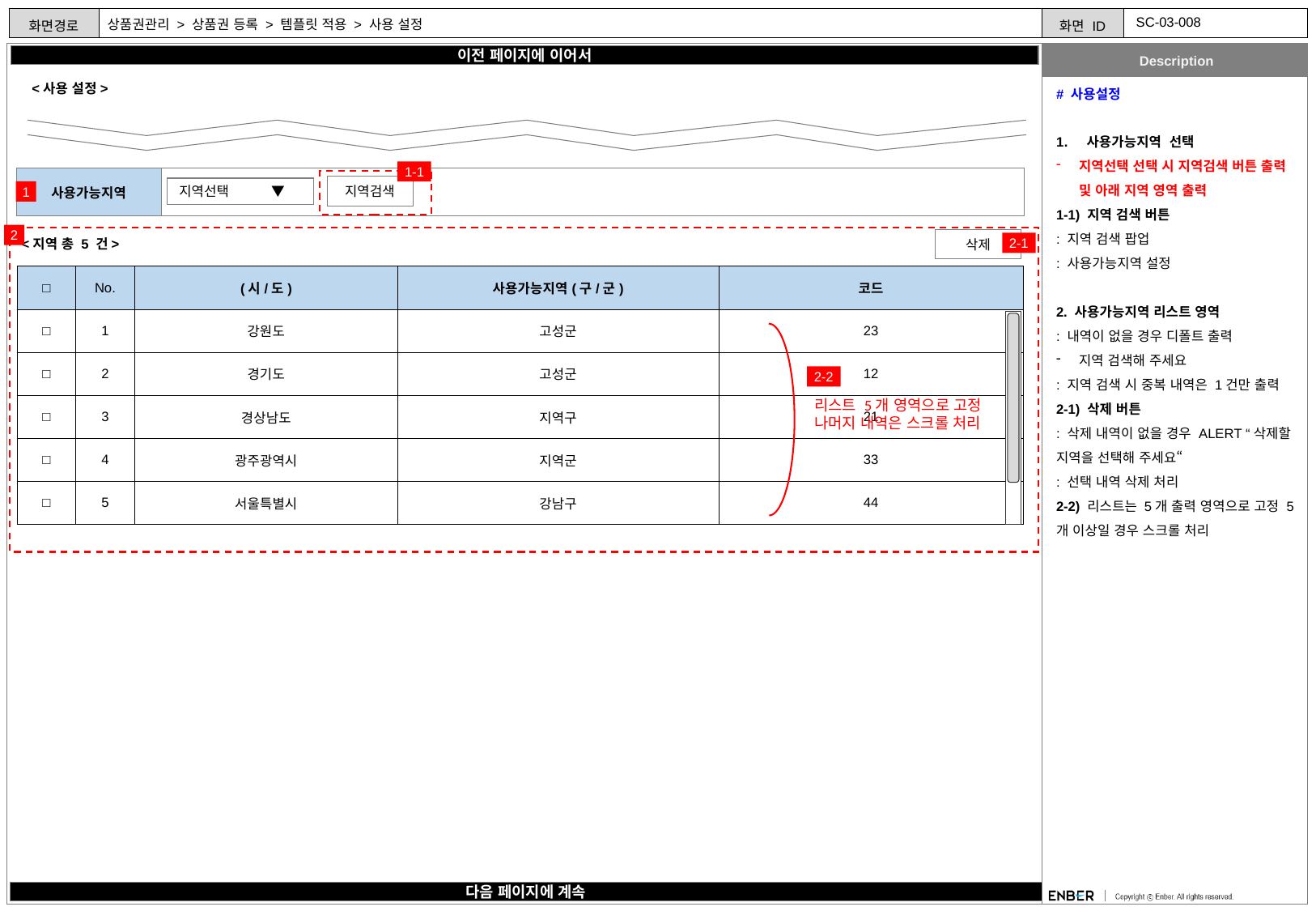

SC-03-008
# 상품권관리 > 상품권 등록 > 템플릿 적용 > 사용 설정
이전 페이지에 이어서
V
V
# 사용설정

사용가능지역  선택
지역선택 선택 시 지역검색 버튼 출력 및 아래 지역 영역 출력
1-1) 지역 검색 버튼
: 지역 검색 팝업
: 사용가능지역 설정

2. 사용가능지역 리스트 영역
: 내역이 없을 경우 디폴트 출력
지역 검색해 주세요
: 지역 검색 시 중복 내역은 1건만 출력
2-1) 삭제 버튼
: 삭제 내역이 없을 경우 ALERT “삭제할 지역을 선택해 주세요“
: 선택 내역 삭제 처리
2-2) 리스트는 5개 출력 영역으로 고정 5개 이상일 경우 스크롤 처리
<사용 설정>
1-1
| 사용가능지역 | POST택배구분 |
| --- | --- |

지역검색
지역선택           ▼
1
2

<지역 총 5 건>
삭제
2-1
| □ | No. | (시/도) | 사용가능지역(구/군) | 코드 |
| --- | --- | --- | --- | --- |
| □ | 1 | 강원도 | 고성군 | 23 |
| □ | 2 | 경기도 | 고성군 | 12 |
| □ | 3 | 경상남도 | 지역구 | 21 |
| □ | 4 | 광주광역시 | 지역군 | 33 |
| □ | 5 | 서울특별시 | 강남구 | 44 |

2-2
리스트 5개 영역으로 고정
나머지 내역은 스크롤 처리
다음 페이지에 계속